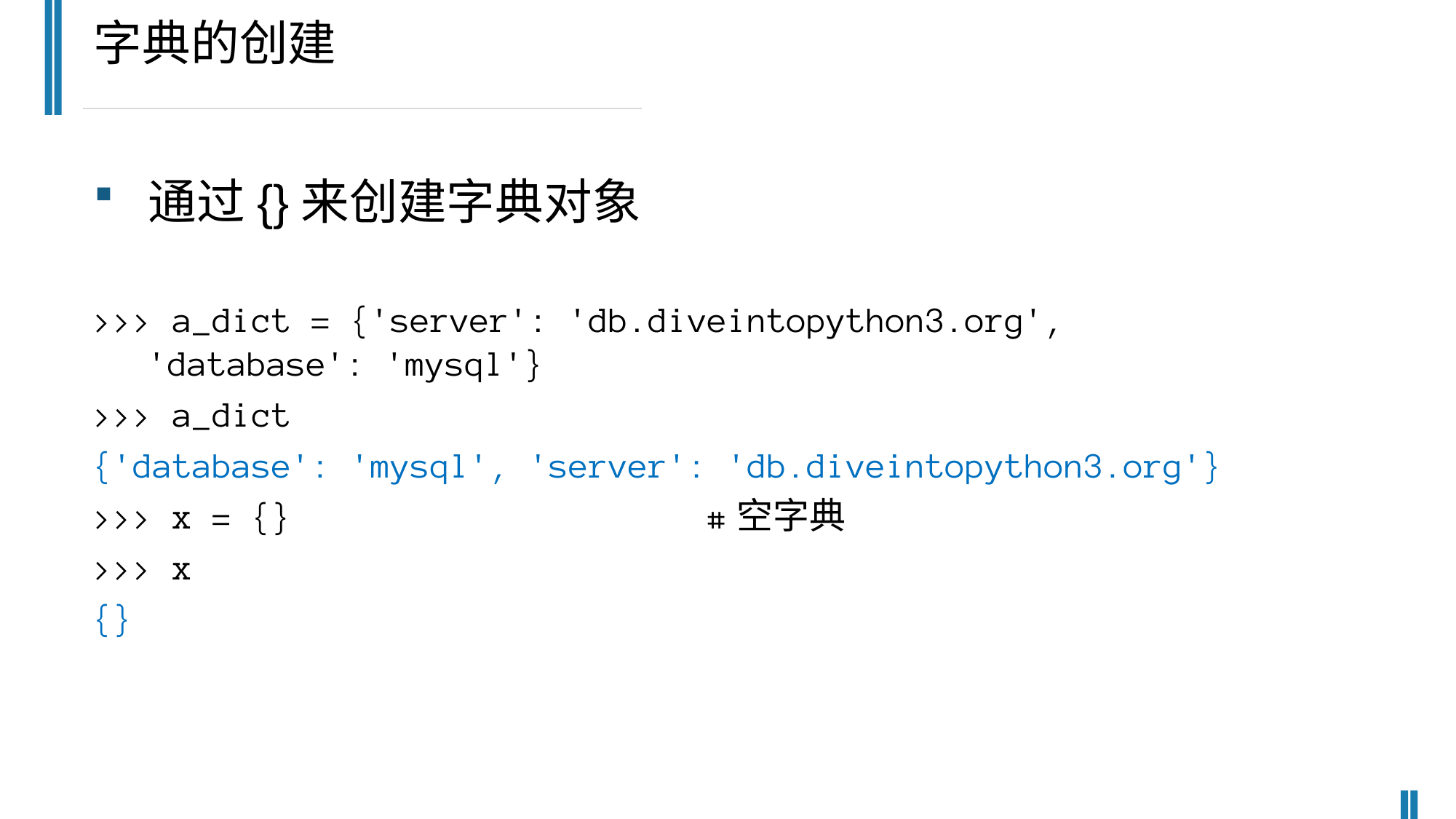

字典的创建

通过{}来创建字典对象

>>> a_dict = {'server': 'db.diveintopython3.org', 'database': 'mysql'}
>>> a_dict
{'database': 'mysql', 'server': 'db.diveintopython3.org'}
>>> x = {}                     #空字典
>>> x
{}